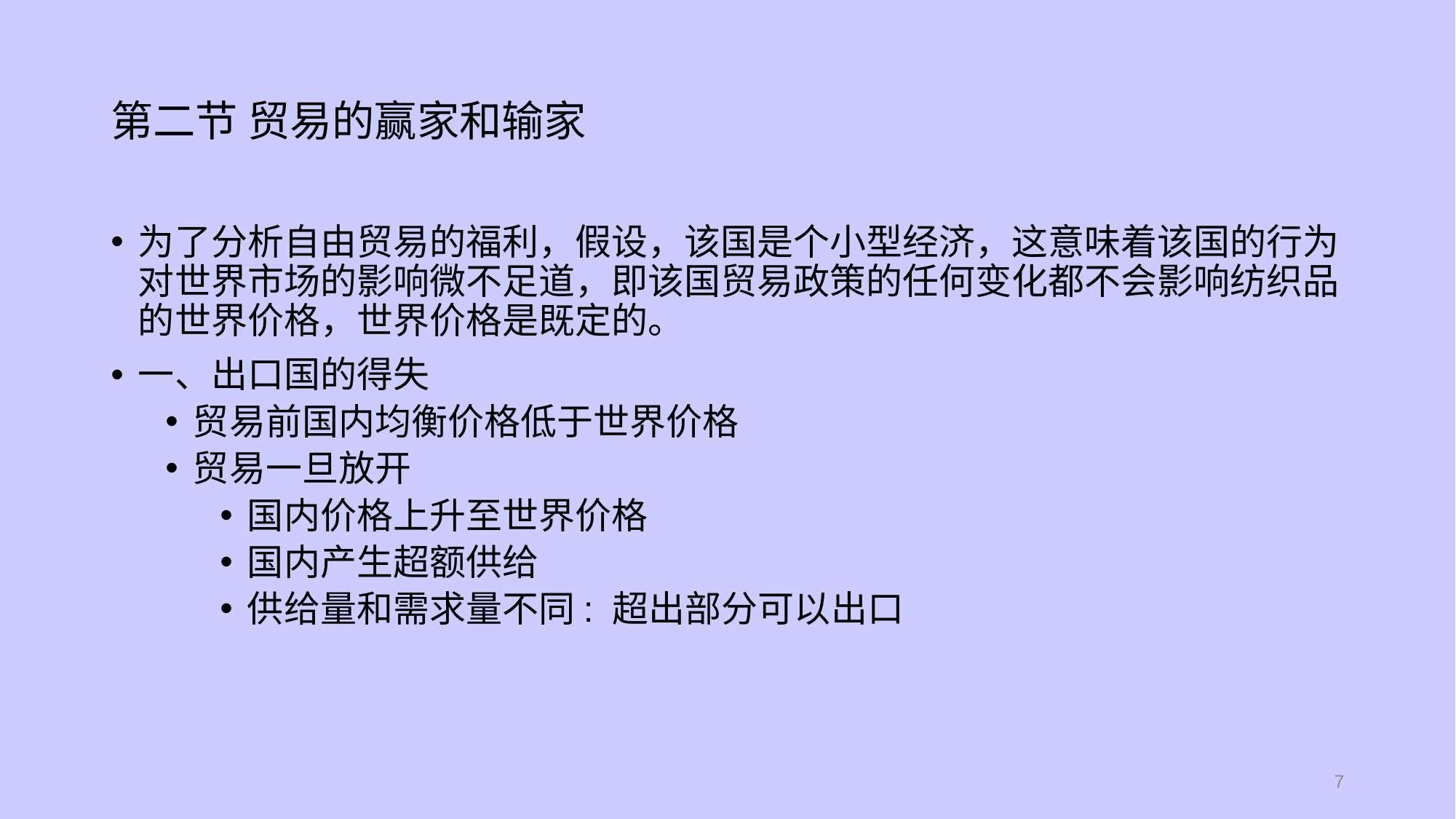

# 第二节 贸易的赢家和输家
为了分析自由贸易的福利，假设，该国是个小型经济，这意味着该国的行为对世界市场的影响微不足道，即该国贸易政策的任何变化都不会影响纺织品的世界价格，世界价格是既定的。
一、出口国的得失
贸易前国内均衡价格低于世界价格
贸易一旦放开
国内价格上升至世界价格
国内产生超额供给
供给量和需求量不同: 超出部分可以出口

7